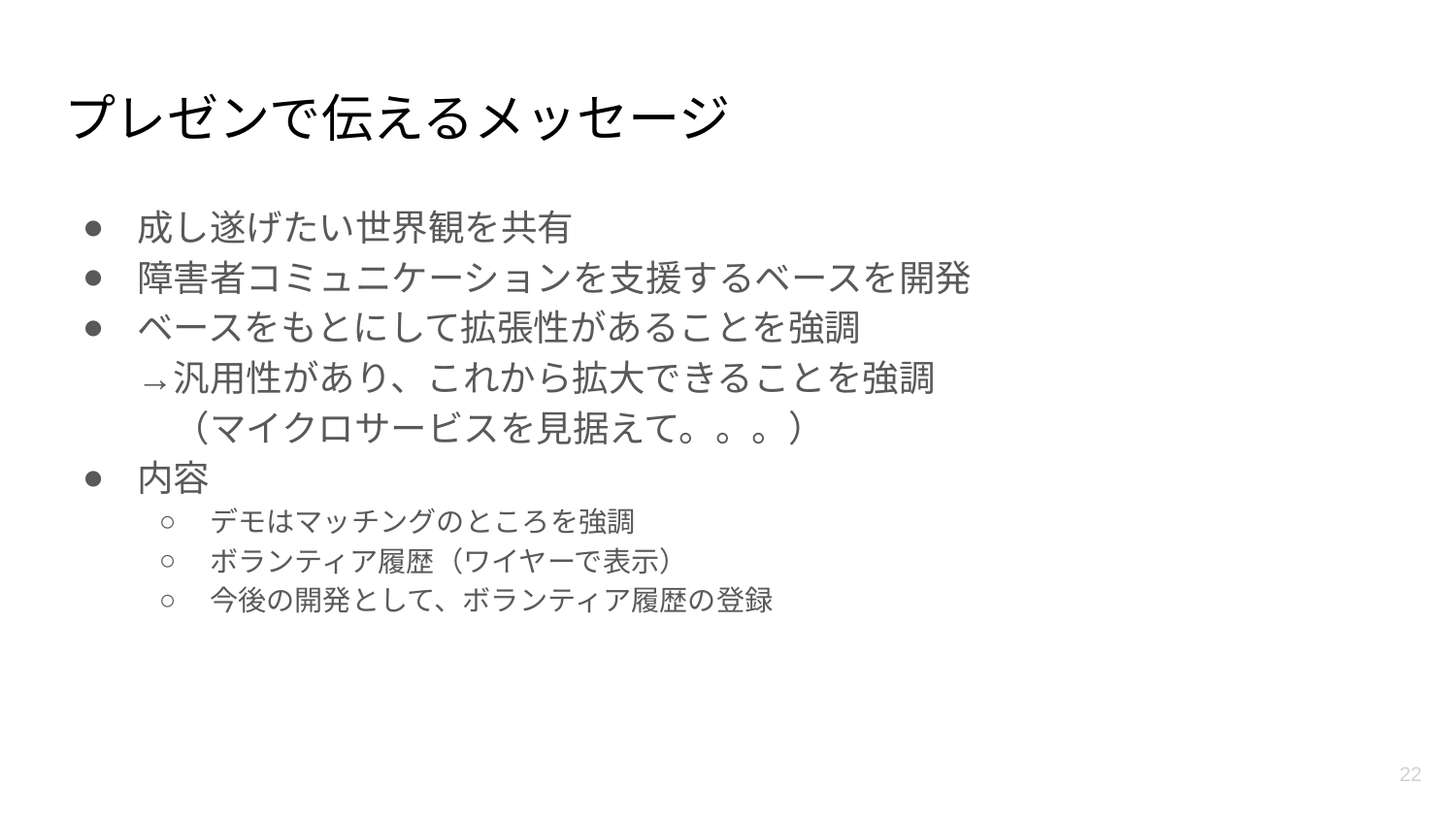

# プレゼンで伝えるメッセージ
成し遂げたい世界観を共有
障害者コミュニケーションを支援するベースを開発
ベースをもとにして拡張性があることを強調
→汎用性があり、これから拡大できることを強調
　（マイクロサービスを見据えて。。。）
内容
デモはマッチングのところを強調
ボランティア履歴（ワイヤーで表示）
今後の開発として、ボランティア履歴の登録
22